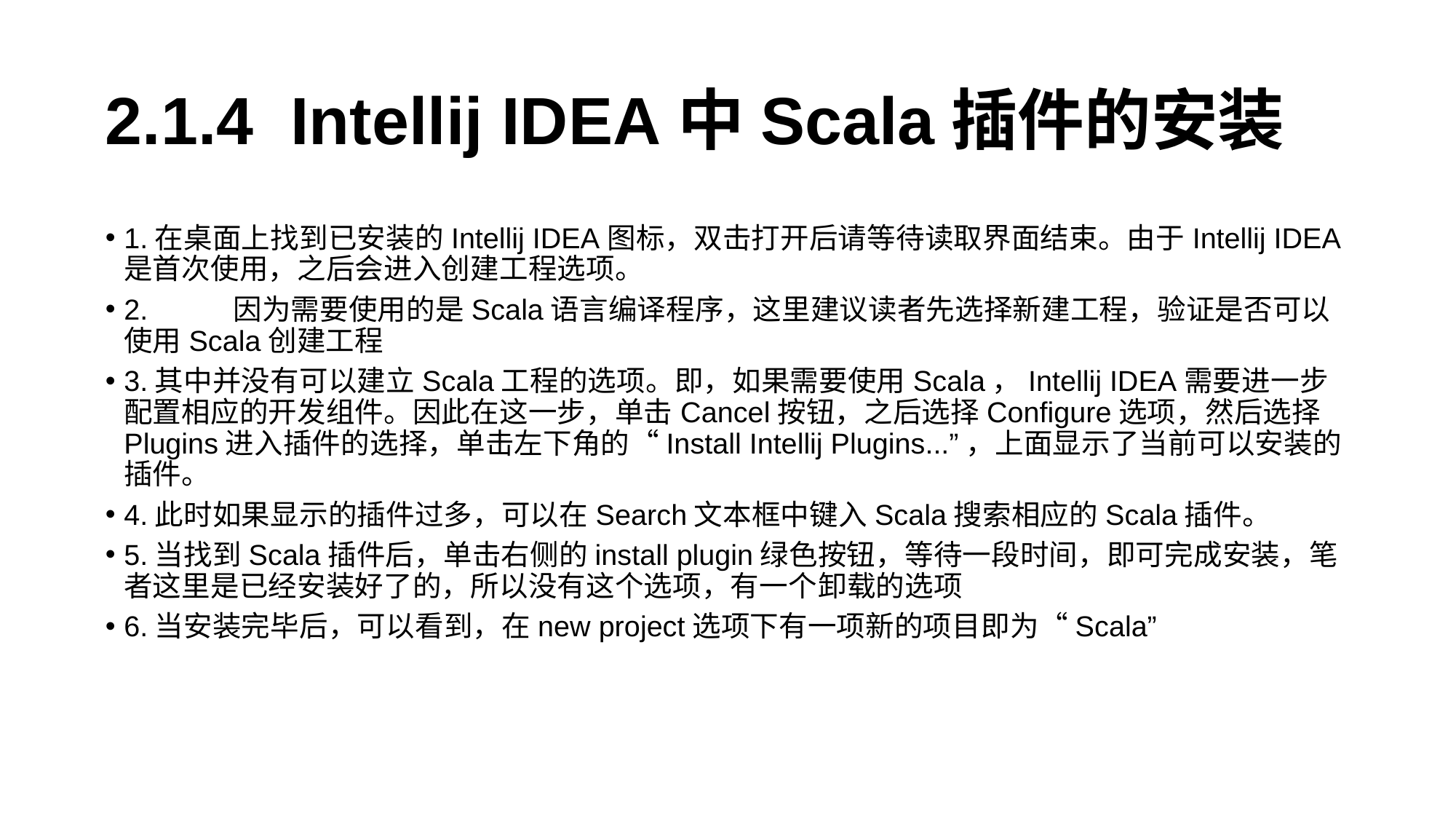

# 2.1.4  Intellij IDEA中Scala插件的安装
1.在桌面上找到已安装的Intellij IDEA图标，双击打开后请等待读取界面结束。由于Intellij IDEA是首次使用，之后会进入创建工程选项。
2.	因为需要使用的是Scala语言编译程序，这里建议读者先选择新建工程，验证是否可以使用Scala创建工程
3.其中并没有可以建立Scala工程的选项。即，如果需要使用Scala，Intellij IDEA需要进一步配置相应的开发组件。因此在这一步，单击Cancel按钮，之后选择Configure选项，然后选择Plugins进入插件的选择，单击左下角的“Install Intellij Plugins...”，上面显示了当前可以安装的插件。
4.此时如果显示的插件过多，可以在Search文本框中键入Scala搜索相应的Scala插件。
5.当找到Scala插件后，单击右侧的install plugin绿色按钮，等待一段时间，即可完成安装，笔者这里是已经安装好了的，所以没有这个选项，有一个卸载的选项
6.当安装完毕后，可以看到，在new project选项下有一项新的项目即为“Scala”